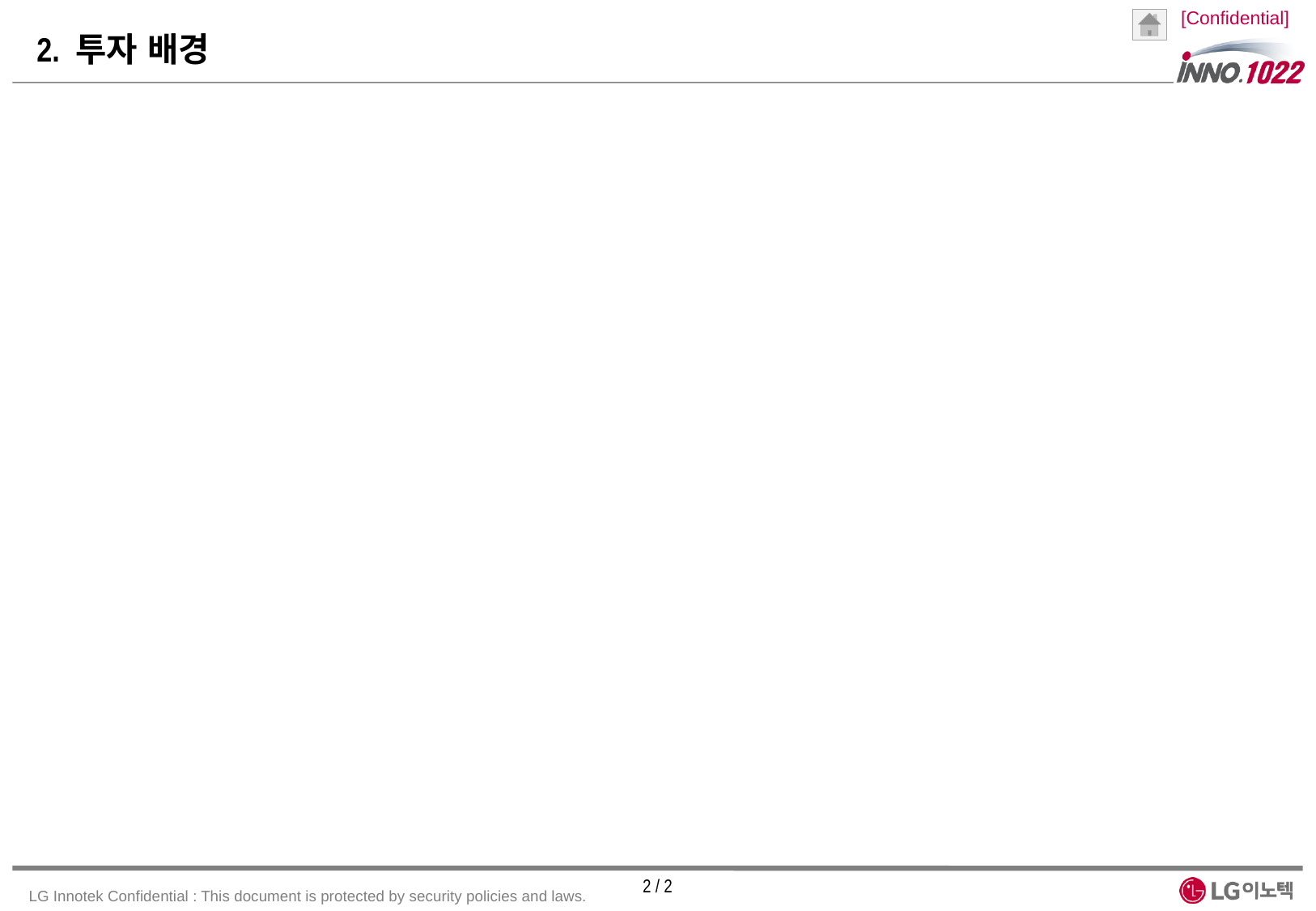

# 2. 투자 배경
2 / 2